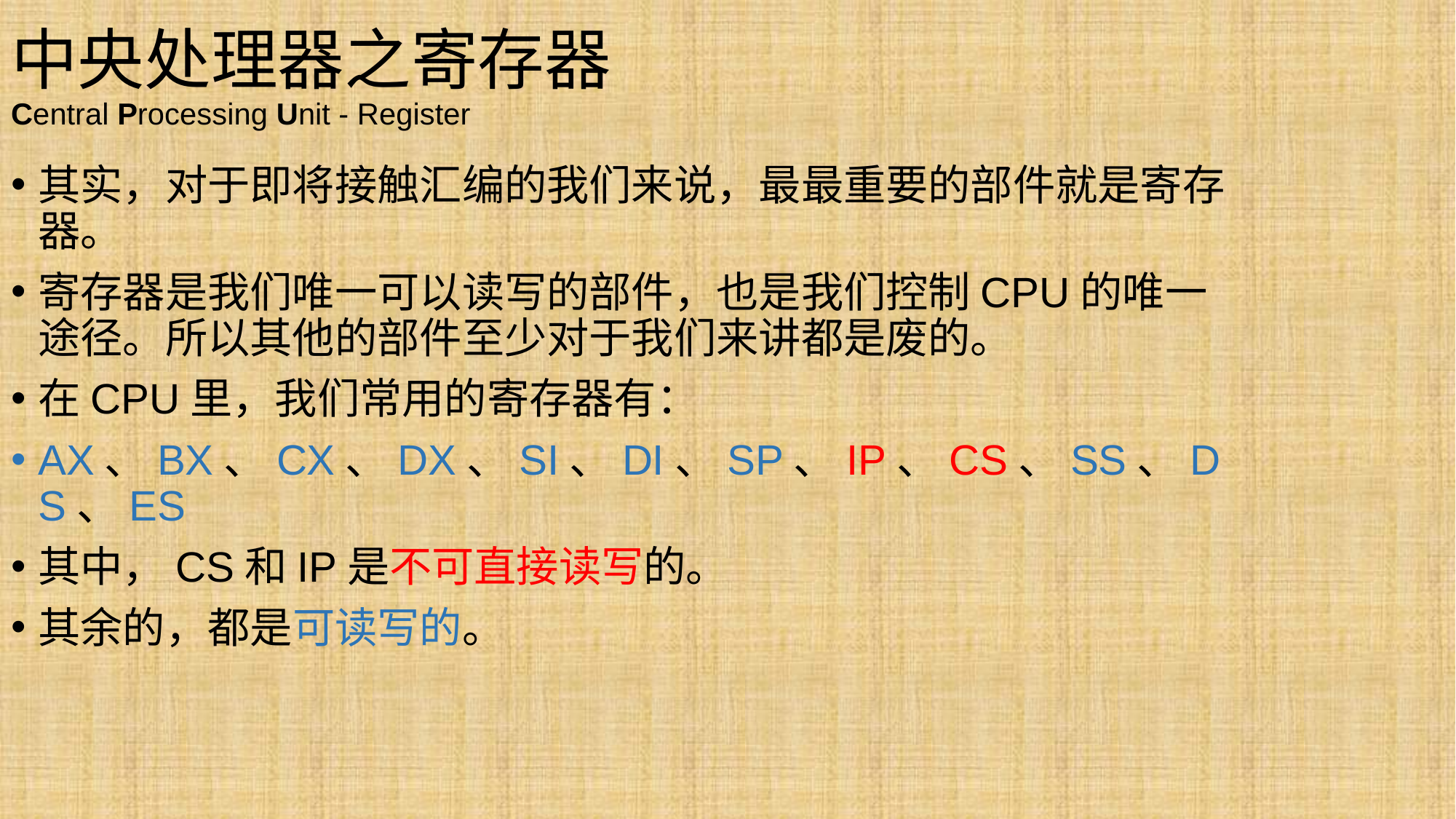

# 中央处理器之寄存器 Central Processing Unit - Register
其实，对于即将接触汇编的我们来说，最最重要的部件就是寄存器。
寄存器是我们唯一可以读写的部件，也是我们控制CPU的唯一途径。所以其他的部件至少对于我们来讲都是废的。
在CPU里，我们常用的寄存器有：
AX、BX、CX、DX、SI、DI、SP、IP、CS、SS、DS、ES
其中，CS和IP是不可直接读写的。
其余的，都是可读写的。